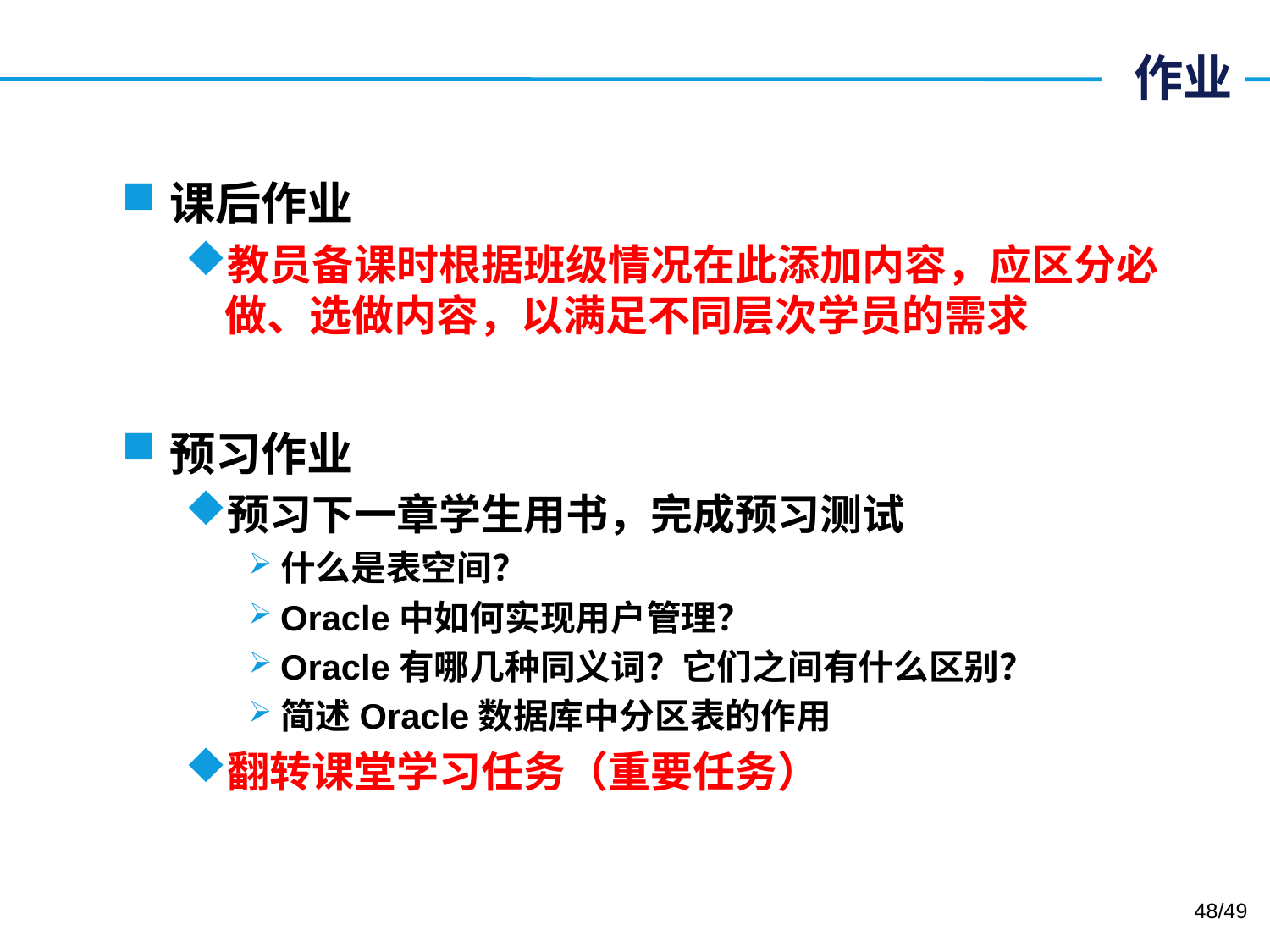

# 作业
课后作业
教员备课时根据班级情况在此添加内容，应区分必做、选做内容，以满足不同层次学员的需求

预习作业
预习下一章学生用书，完成预习测试
什么是表空间？
Oracle中如何实现用户管理？
Oracle有哪几种同义词？它们之间有什么区别？
简述Oracle数据库中分区表的作用
翻转课堂学习任务（重要任务）

48/49